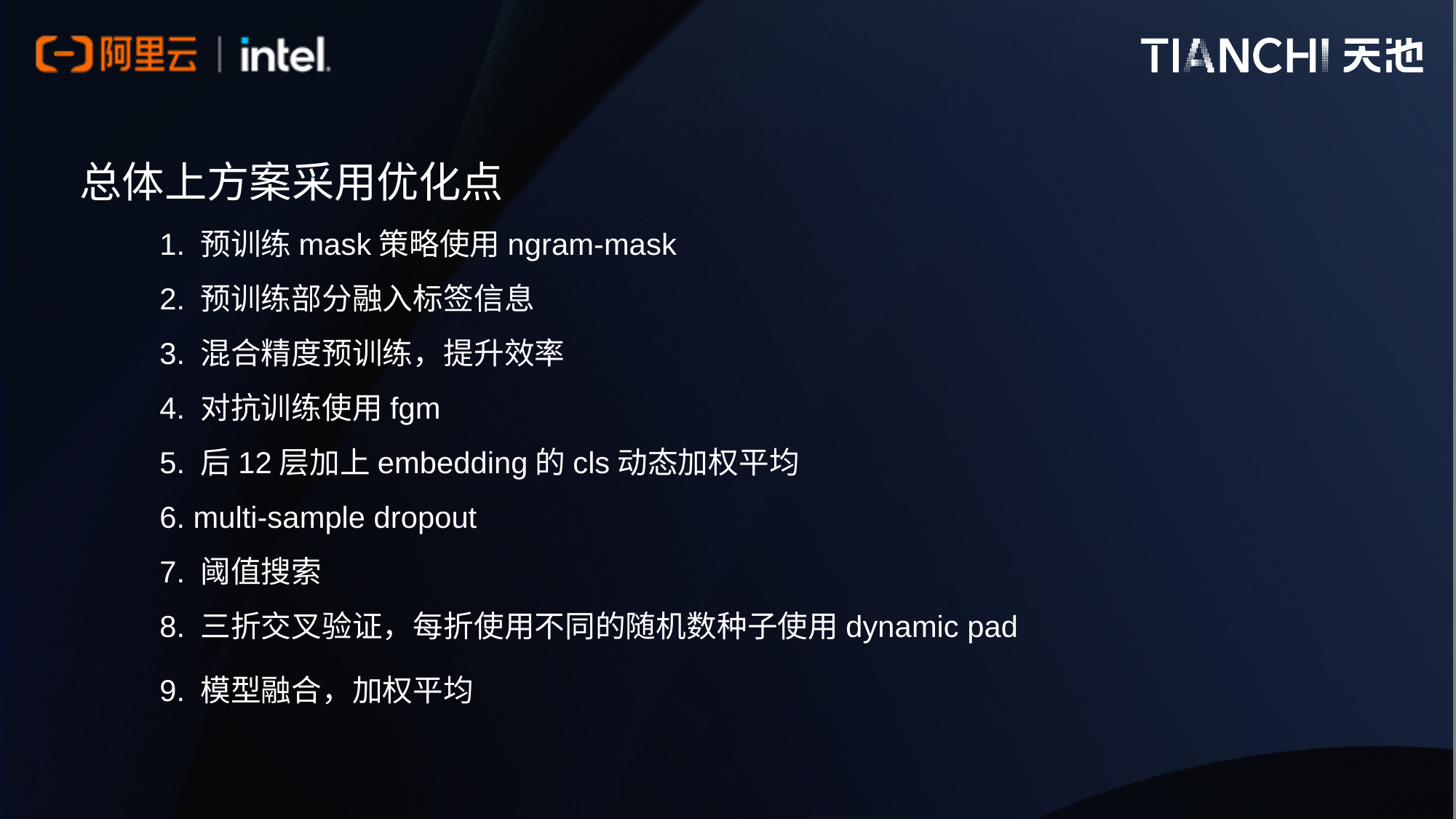

总体上方案采用优化点
   1. 预训练mask策略使用ngram-mask
   2. 预训练部分融入标签信息
   3. 混合精度预训练，提升效率
   4. 对抗训练使用fgm
   5. 后12层加上embedding的cls动态加权平均
   6. multi-sample dropout
   7. 阈值搜索
   8. 三折交叉验证，每折使用不同的随机数种子使用dynamic pad
   9. 模型融合，加权平均